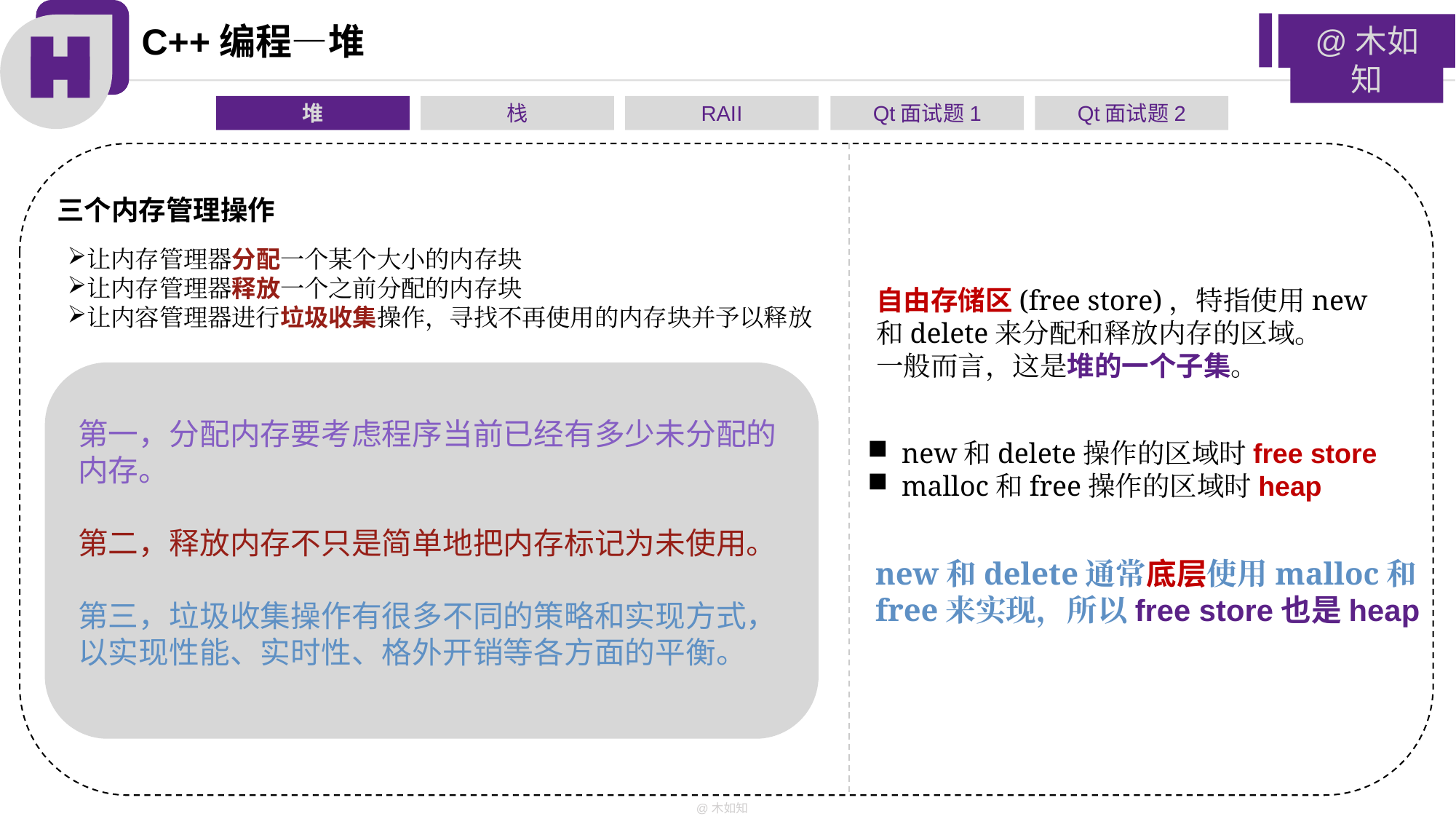

C++编程—堆

@木如知
堆
栈
Qt面试题1
RAII
Qt面试题2

三个内存管理操作
让内存管理器分配一个某个大小的内存块
让内存管理器释放一个之前分配的内存块
让内容管理器进行垃圾收集操作，寻找不再使用的内存块并予以释放
自由存储区(free store)，特指使用new和delete来分配和释放内存的区域。
一般而言，这是堆的一个子集。

第一，分配内存要考虑程序当前已经有多少未分配的内存。

第二，释放内存不只是简单地把内存标记为未使用。

第三，垃圾收集操作有很多不同的策略和实现方式，以实现性能、实时性、格外开销等各方面的平衡。
new和delete操作的区域时free store
malloc和free操作的区域时heap
new和delete通常底层使用malloc和free来实现，所以free store也是heap
@木如知